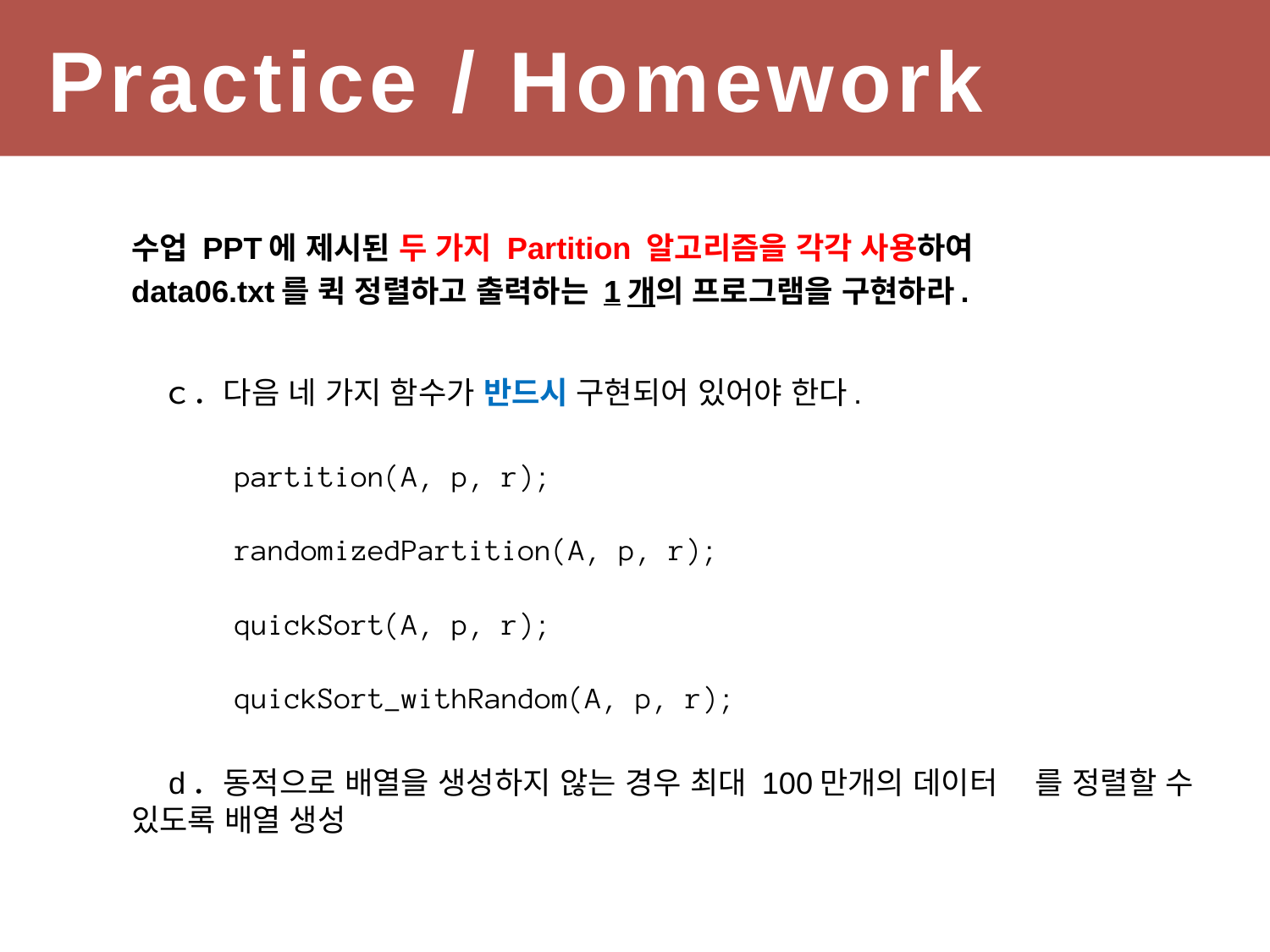

# Practice / Homework
수업 PPT에 제시된 두 가지 Partition 알고리즘을 각각 사용하여
data06.txt를 퀵 정렬하고 출력하는 1개의 프로그램을 구현하라.

　ｃ．다음 네 가지 함수가 반드시 구현되어 있어야 한다.

partition(A, p, r);

randomizedPartition(A, p, r);

quickSort(A, p, r);

quickSort_withRandom(A, p, r);

　d．동적으로 배열을 생성하지 않는 경우 최대 100만개의 데이터	  를 정렬할 수 있도록 배열 생성